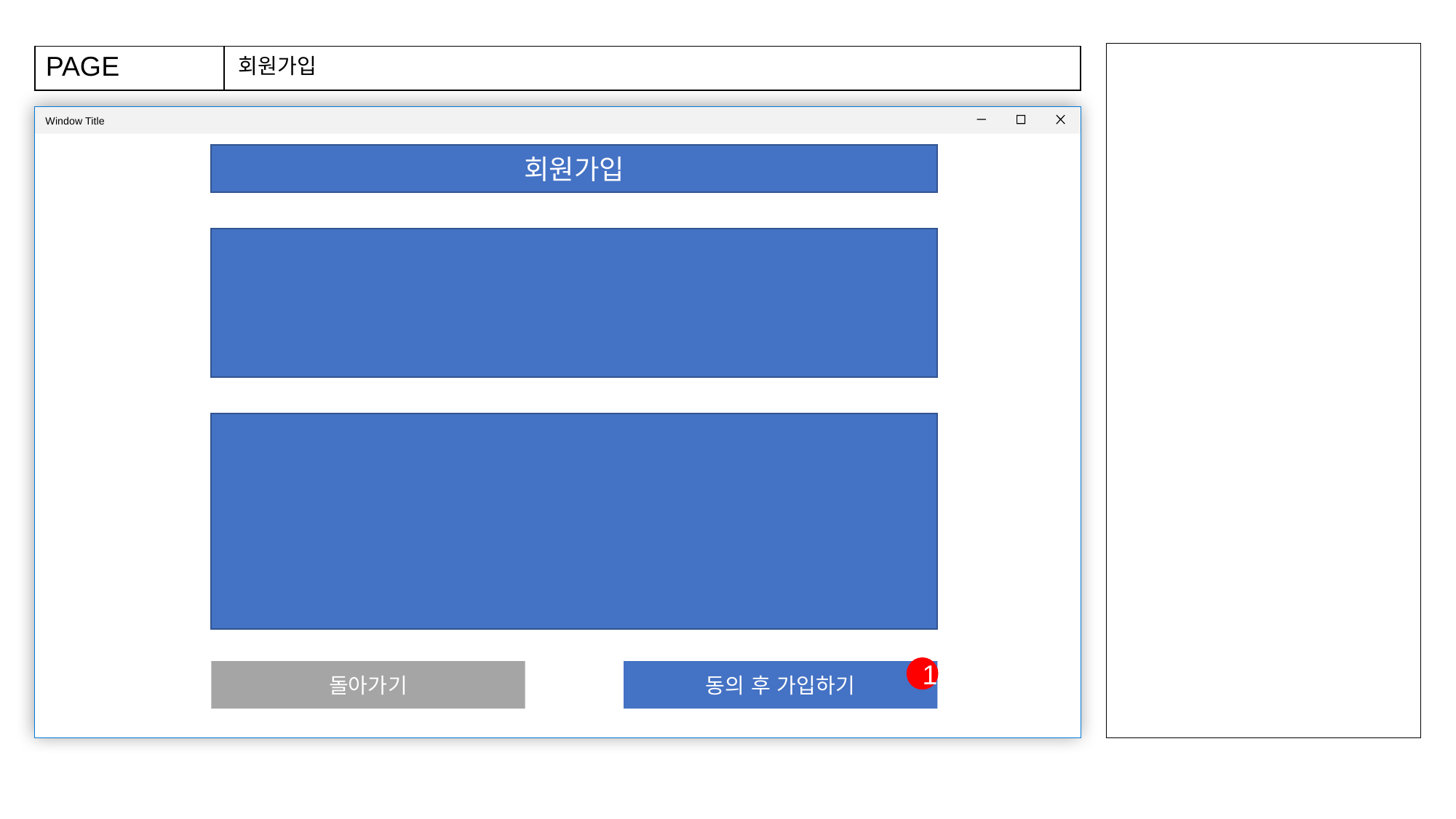

회원가입

회원가입

1
돌아가기
동의 후 가입하기